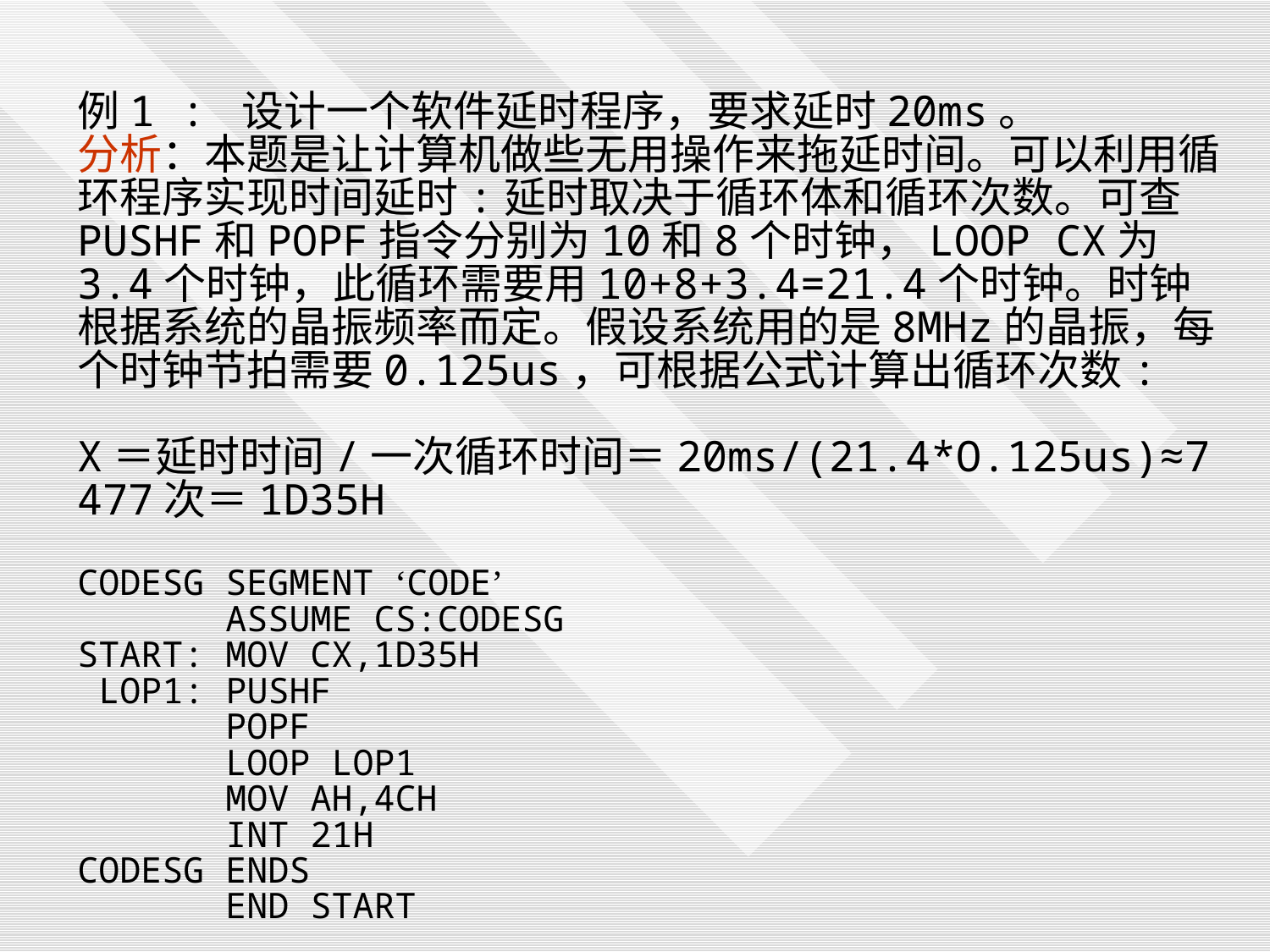

例1 : 设计一个软件延时程序，要求延时20ms。
分析：本题是让计算机做些无用操作来拖延时间。可以利用循环程序实现时间延时:延时取决于循环体和循环次数。可查PUSHF和POPF指令分别为10和8个时钟，LOOP CX为3.4个时钟，此循环需要用10+8+3.4=21.4个时钟。时钟根据系统的晶振频率而定。假设系统用的是8MHz的晶振，每个时钟节拍需要0.125us，可根据公式计算出循环次数:
    X＝延时时间/一次循环时间＝20ms/(21.4*O.125us)≈7477次＝1D35H

CODESG SEGMENT ‘CODE’
       ASSUME CS:CODESG
START: MOV CX,1D35H
 LOP1: PUSHF
       POPF
       LOOP LOP1
       MOV AH,4CH
       INT 21H
CODESG ENDS
       END START